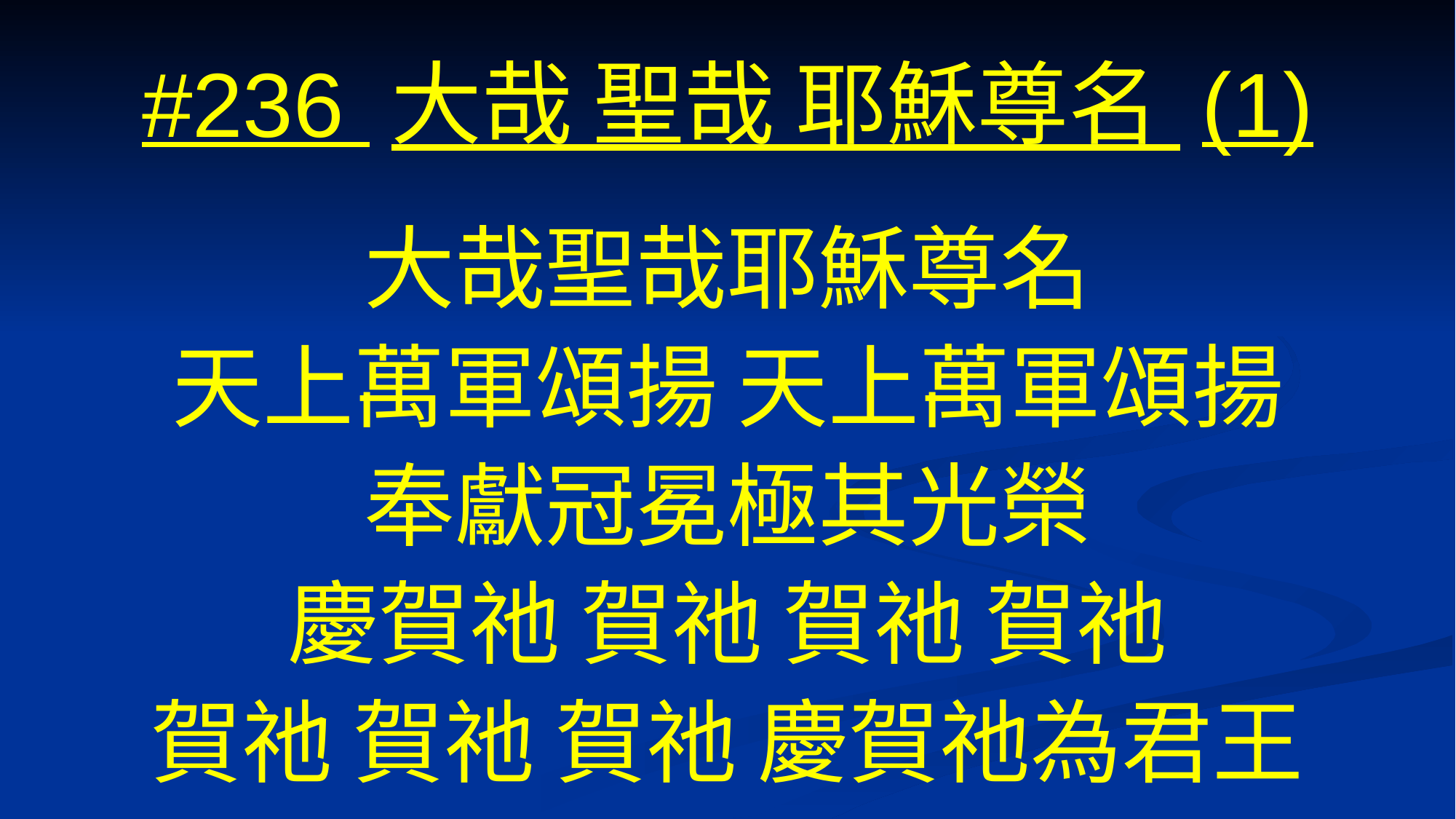

# #236 大哉 聖哉 耶穌尊名 (1)
大哉聖哉耶穌尊名
天上萬軍頌揚 天上萬軍頌揚
奉獻冠冕極其光榮
慶賀祂 賀祂 賀祂 賀祂
賀祂 賀祂 賀祂 慶賀祂為君王